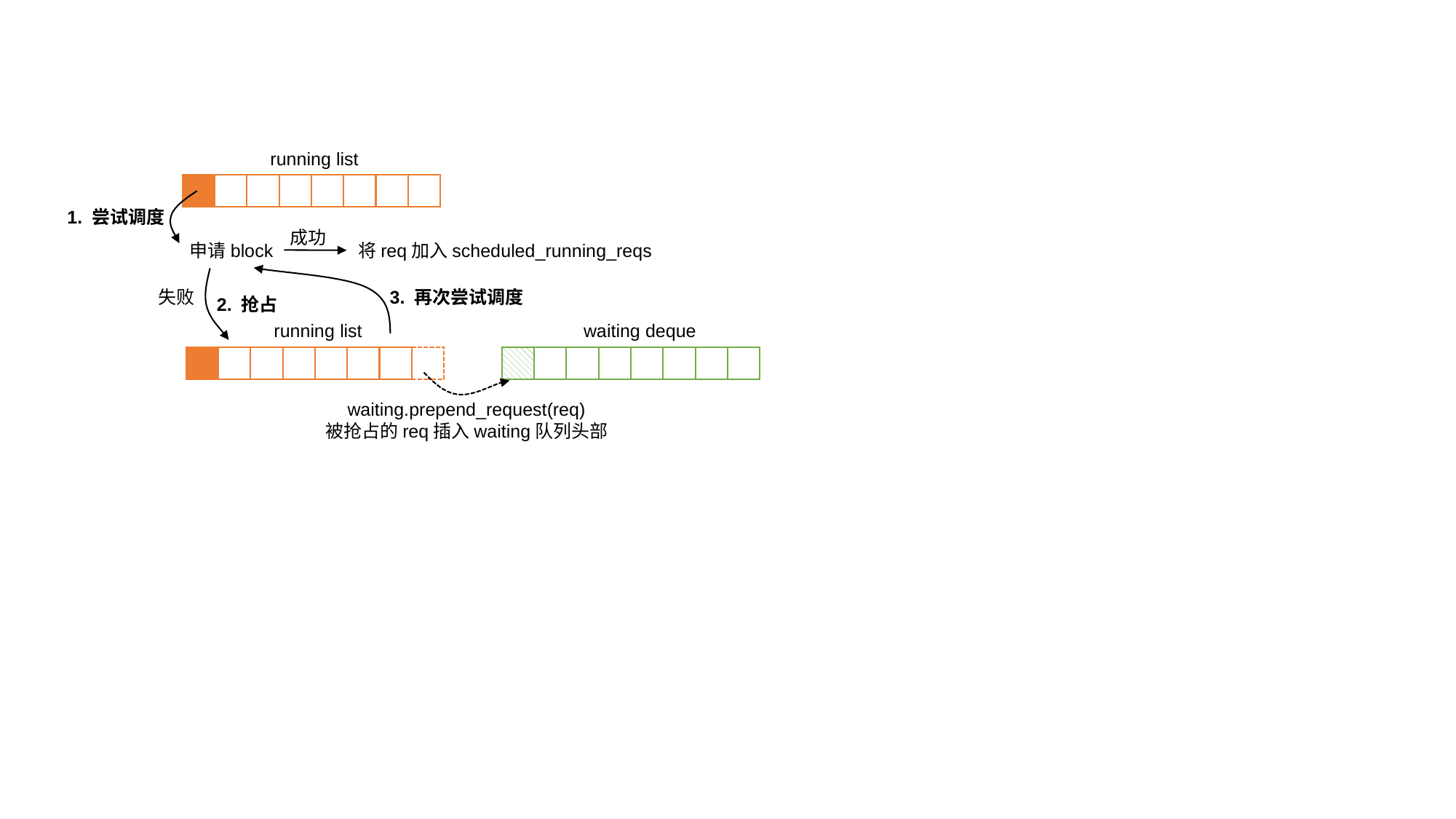

running list

1. 尝试调度
成功
将req加入scheduled_running_reqs
申请block

失败
3. 再次尝试调度
2. 抢占
waiting deque
running list

waiting.prepend_request(req)
被抢占的req插入waiting队列头部